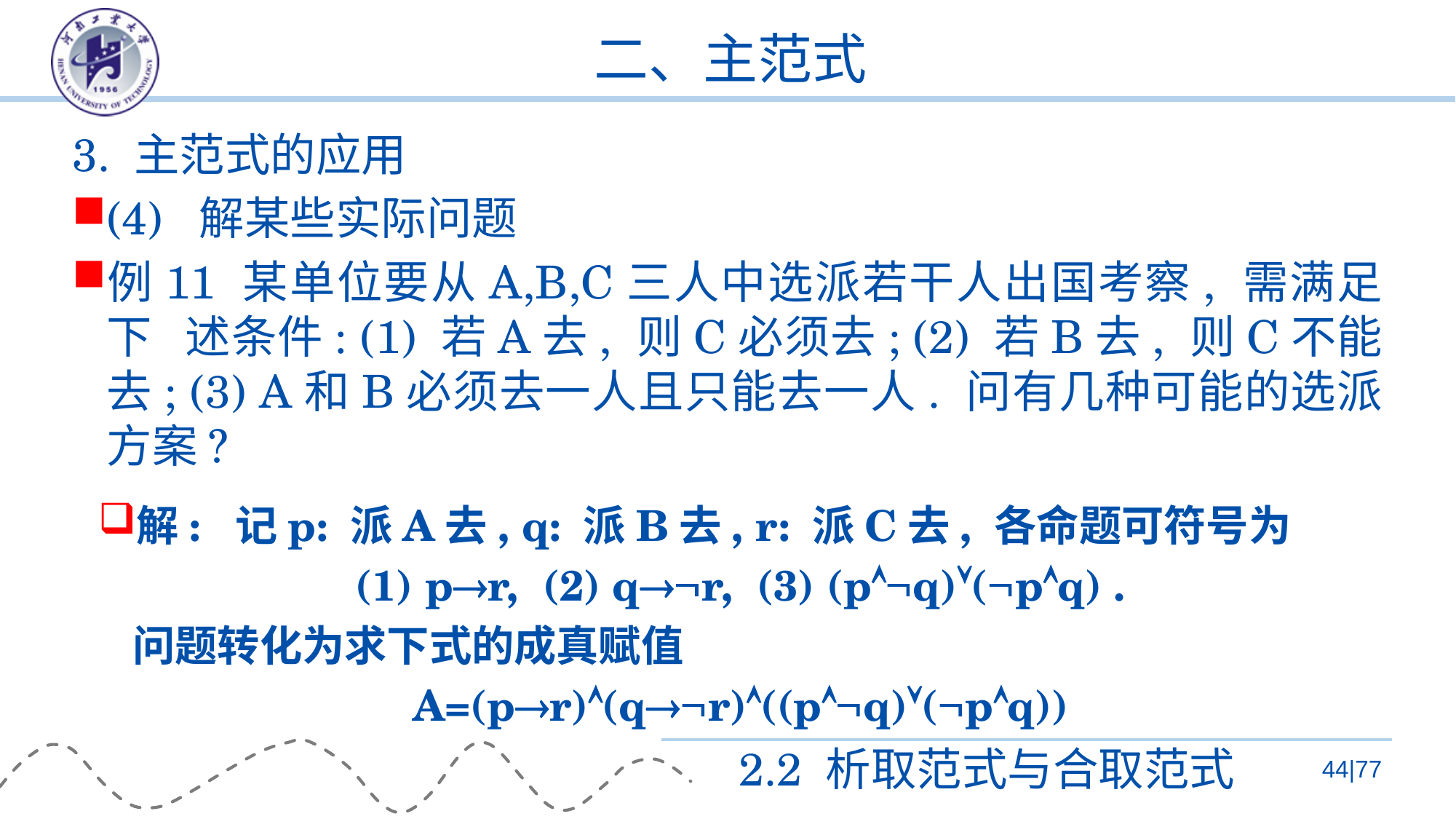

# 二、主范式
3. 主范式的应用
(4)  解某些实际问题
例11 某单位要从A,B,C三人中选派若干人出国考察, 需满足下   述条件: (1) 若A去, 则C必须去; (2) 若B去, 则C不能去; (3) A和B必须去一人且只能去一人. 问有几种可能的选派方案?
解:  记p: 派A去, q: 派B去, r: 派C去, 各命题可符号为
(1) p→r,  (2) q→¬r,  (3) (p∧¬q)∨(¬p∧q) .
问题转化为求下式的成真赋值
A=(p→r)∧(q→¬r)∧((p∧¬q)∨(¬p∧q))
2.2 析取范式与合取范式
44|77